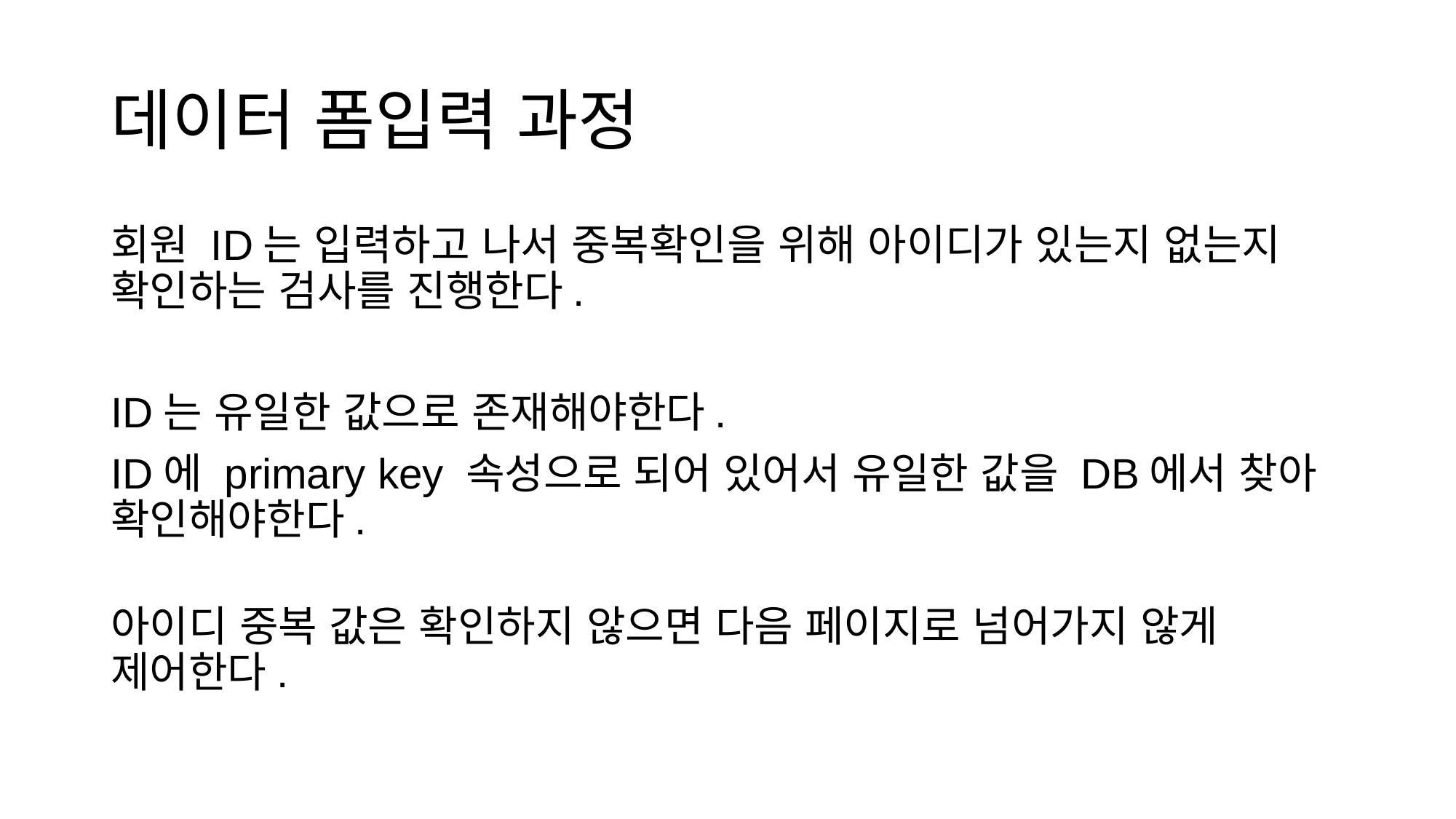

# 데이터 폼입력 과정
회원 ID는 입력하고 나서 중복확인을 위해 아이디가 있는지 없는지 확인하는 검사를 진행한다.

ID는 유일한 값으로 존재해야한다.
ID에 primary key 속성으로 되어 있어서 유일한 값을 DB에서 찾아 확인해야한다.
아이디 중복 값은 확인하지 않으면 다음 페이지로 넘어가지 않게 제어한다.